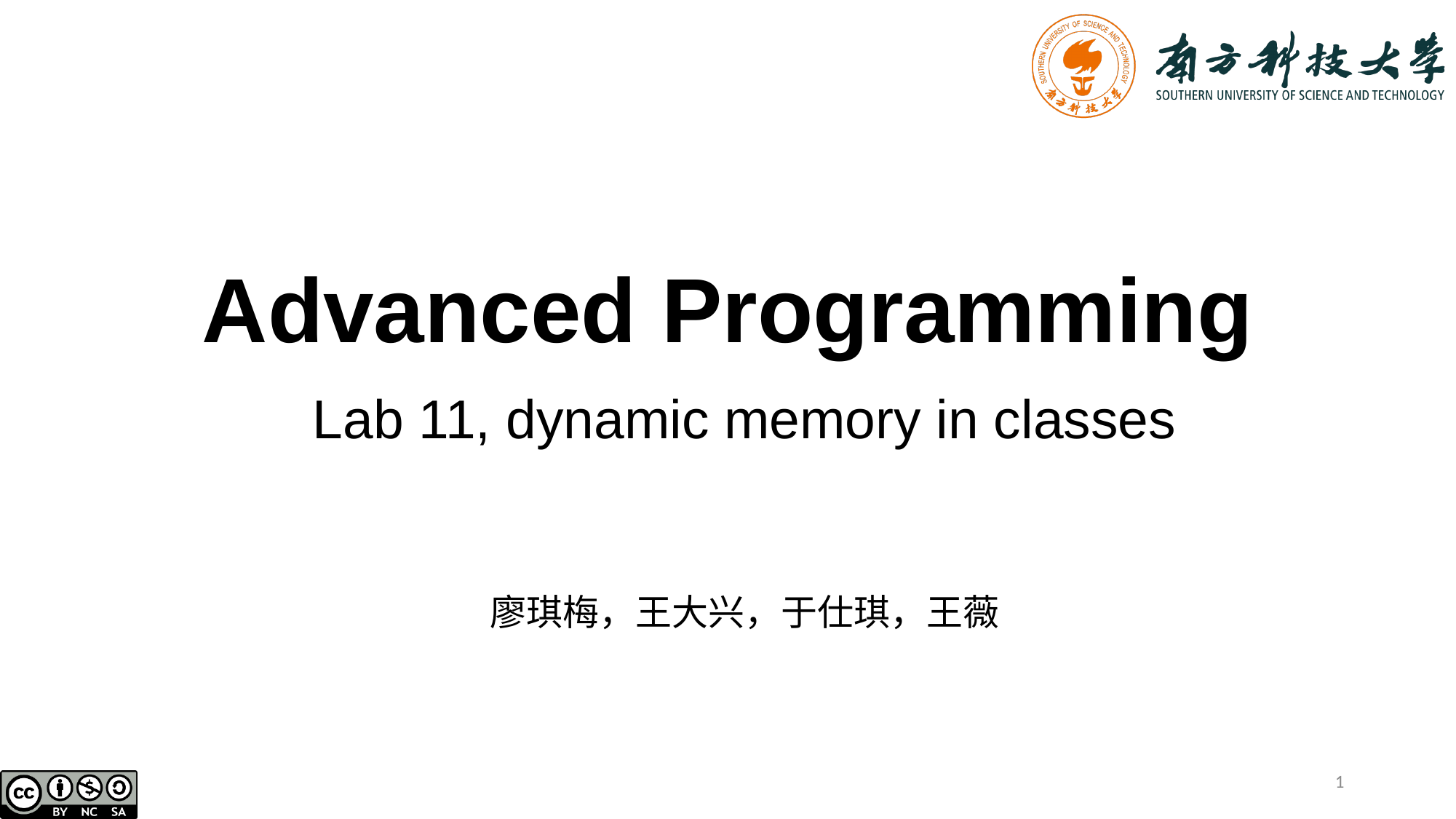

# Advanced Programming
Lab 11, dynamic memory in classes

廖琪梅，王大兴，于仕琪，王薇

1